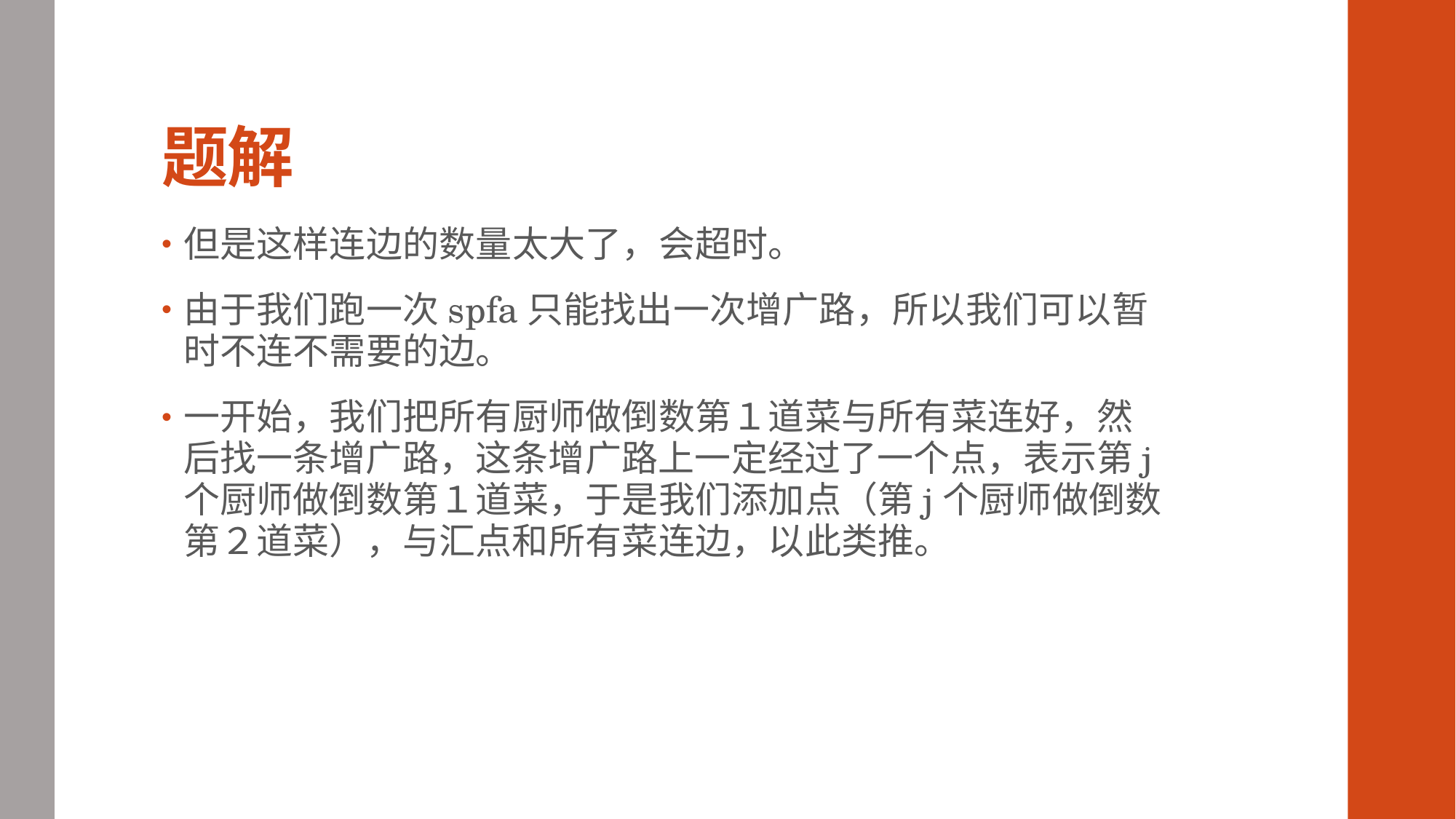

# 题解
但是这样连边的数量太大了，会超时。
由于我们跑一次spfa只能找出一次增广路，所以我们可以暂时不连不需要的边。
一开始，我们把所有厨师做倒数第１道菜与所有菜连好，然后找一条增广路，这条增广路上一定经过了一个点，表示第j个厨师做倒数第１道菜，于是我们添加点（第j个厨师做倒数第２道菜），与汇点和所有菜连边，以此类推。